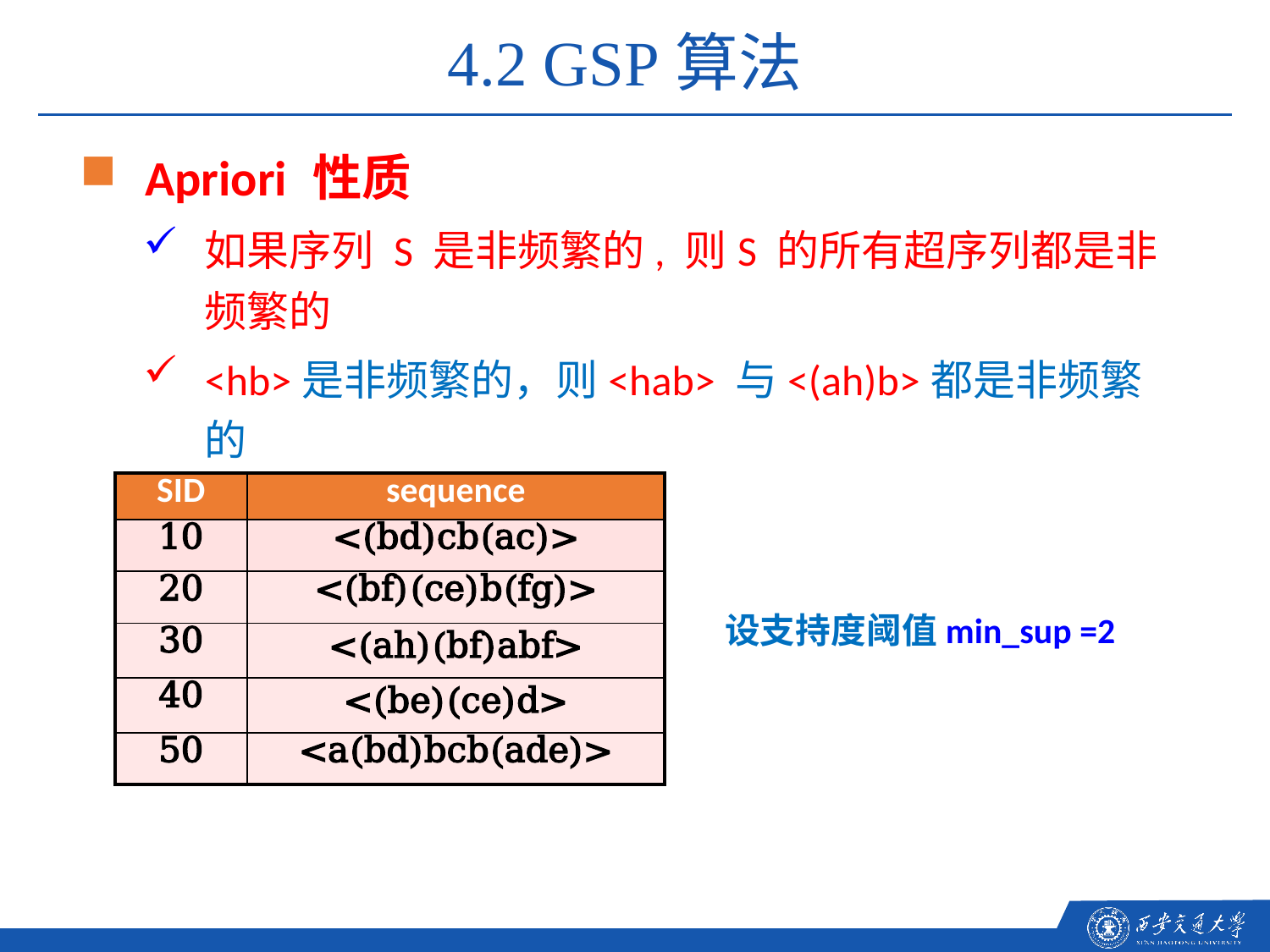

4.2 GSP算法
Apriori 性质
如果序列 S 是非频繁的, 则S 的所有超序列都是非频繁的
<hb>是非频繁的，则<hab> 与<(ah)b>都是非频繁的

| SID | sequence |
| --- | --- |
| 10 | <(bd)cb(ac)> |
| 20 | <(bf)(ce)b(fg)> |
| 30 | <(ah)(bf)abf> |
| 40 | <(be)(ce)d> |
| 50 | <a(bd)bcb(ade)> |
设支持度阈值min_sup =2